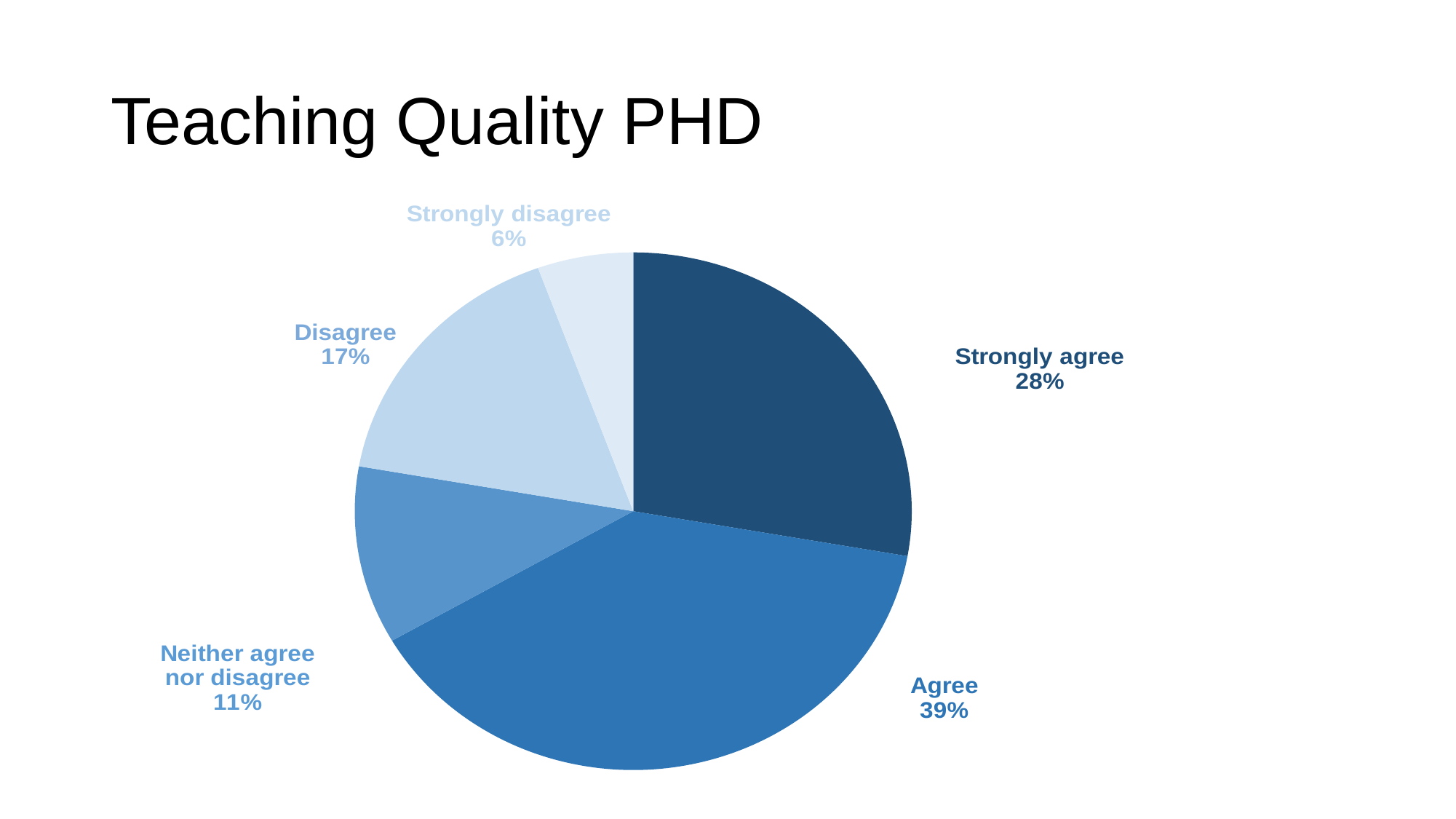

# Teaching Quality PHD

### Chart

| Category | 系列 1 |
|---|---|
| Strongly agree | 5.0 |
| Agree | 7.0 |
| Neither agree nor disagree | 2.0 |
| Disagree | 3.0 |
| Strongly disagree | 1.0 |
| Not Applicable | None |